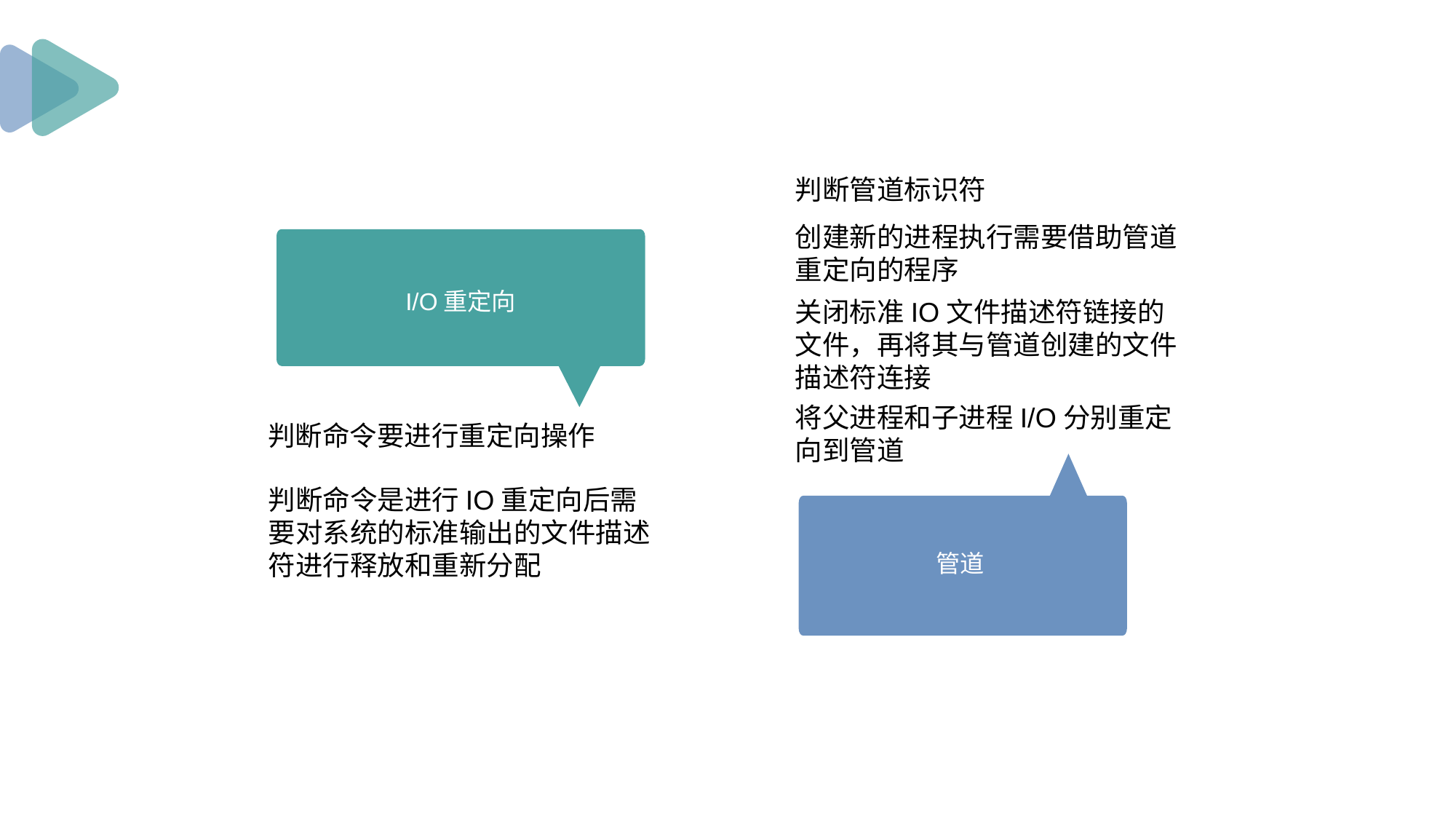

判断管道标识符
创建新的进程执行需要借助管道重定向的程序

2020
2022
I/O重定向
关闭标准IO文件描述符链接的文件，再将其与管道创建的文件描述符连接
请替换文字内容
请替换文字内容
将父进程和子进程I/O分别重定向到管道
判断命令要进行重定向操作

判断命令是进行IO重定向后需要对系统的标准输出的文件描述符进行释放和重新分配
管道